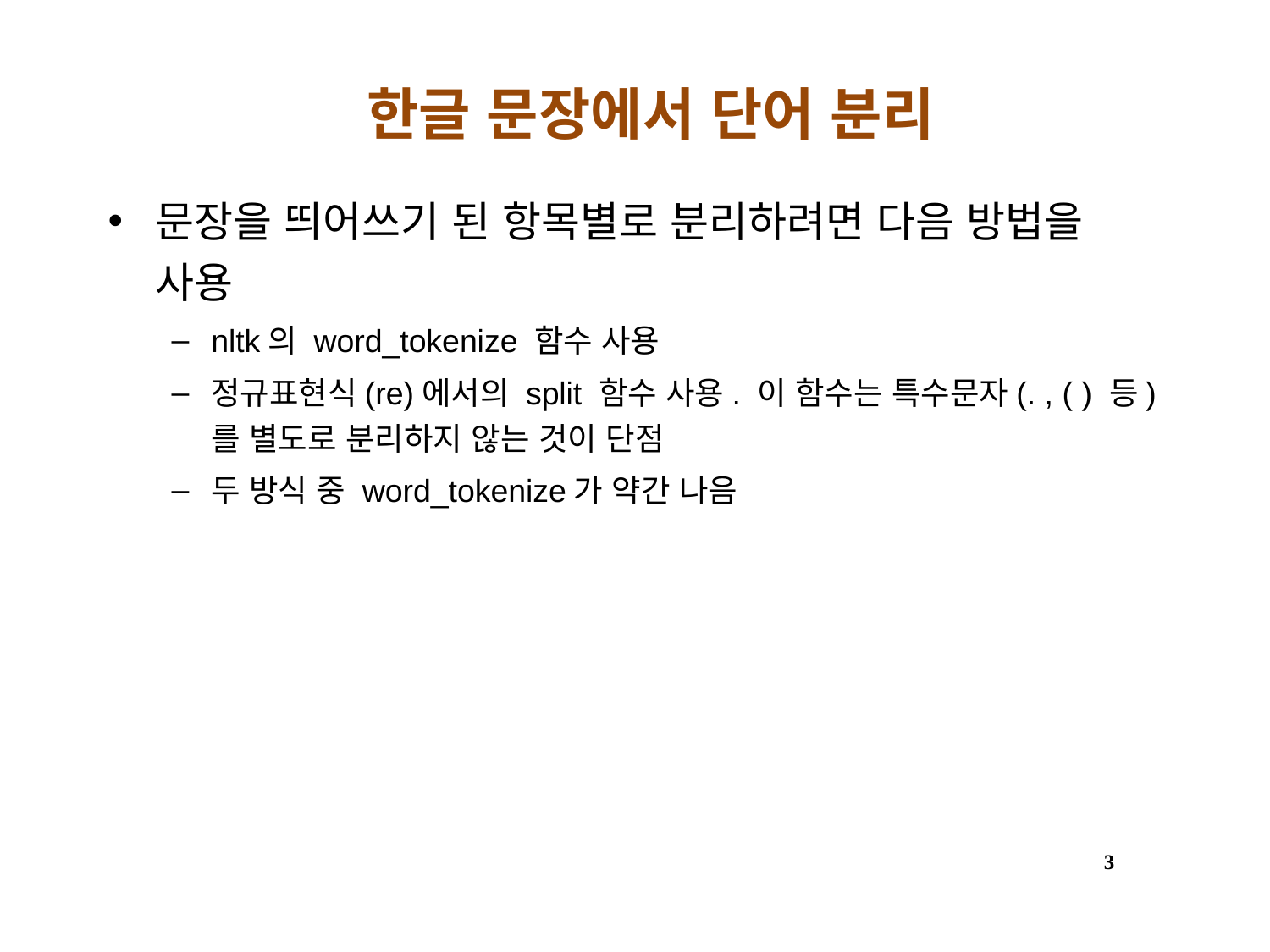

# 한글 문장에서 단어 분리
문장을 띄어쓰기 된 항목별로 분리하려면 다음 방법을 사용
nltk의 word_tokenize 함수 사용
정규표현식(re)에서의 split 함수 사용. 이 함수는 특수문자(. , ( ) 등)를 별도로 분리하지 않는 것이 단점
두 방식 중 word_tokenize가 약간 나음
3